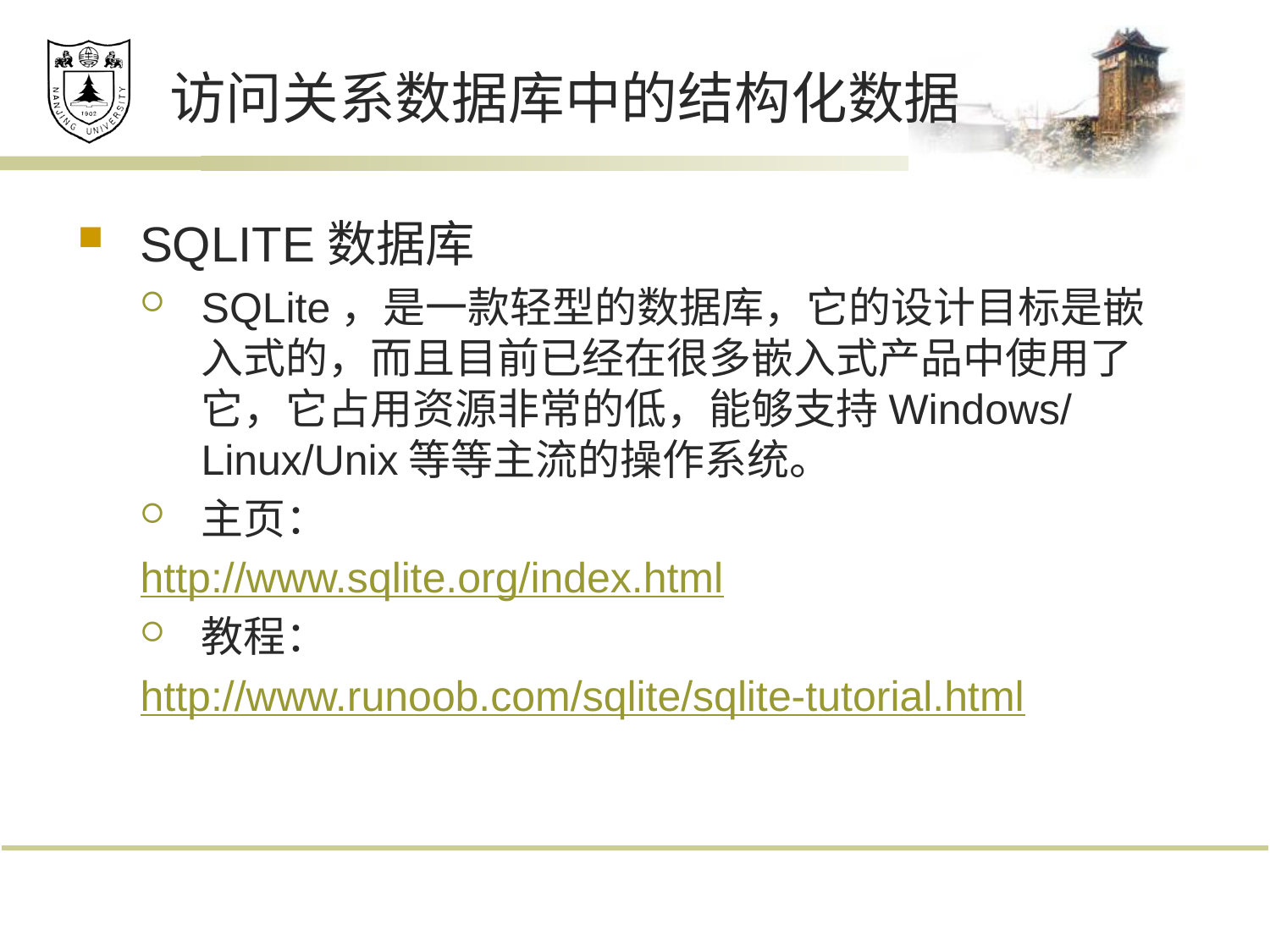

# 访问关系数据库中的结构化数据
SQLITE数据库
SQLite，是一款轻型的数据库，它的设计目标是嵌入式的，而且目前已经在很多嵌入式产品中使用了它，它占用资源非常的低，能够支持Windows/Linux/Unix等等主流的操作系统。
主页：
http://www.sqlite.org/index.html
教程：
http://www.runoob.com/sqlite/sqlite-tutorial.html